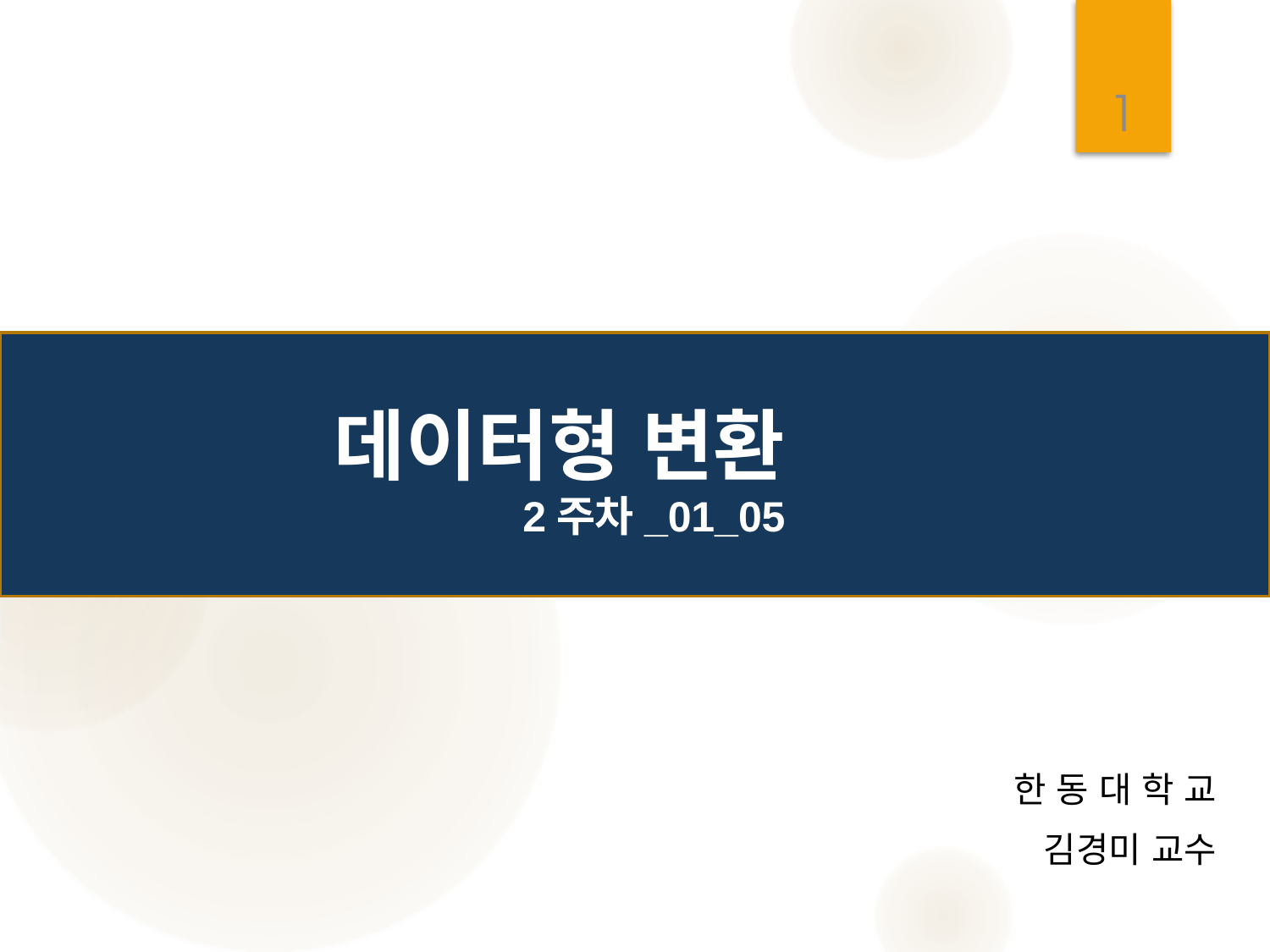

1

# 데이터형 변환 2주차_01_05
한 동 대 학 교
 김경미 교수